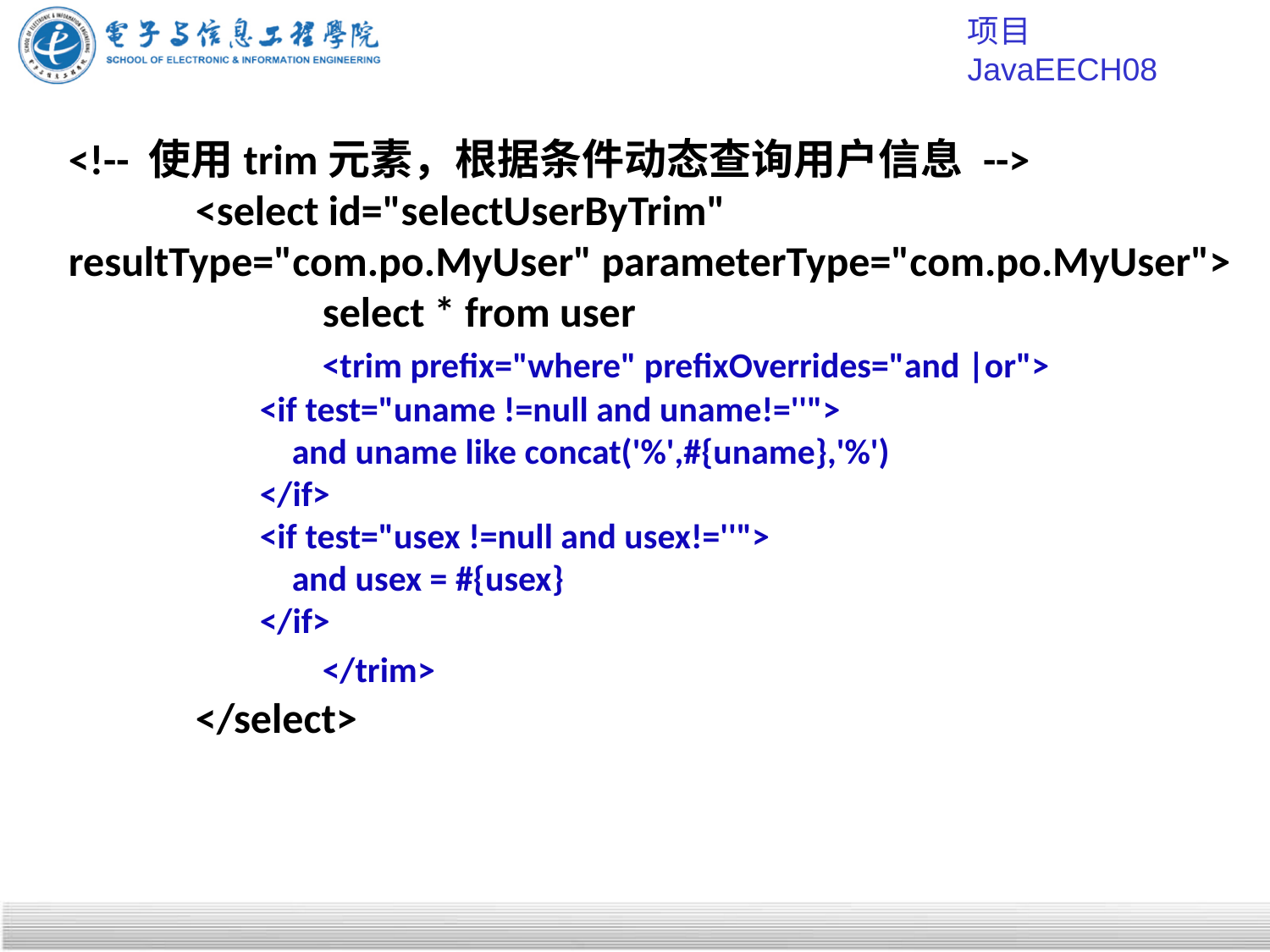

项目JavaEECH08
<!-- 使用trim元素，根据条件动态查询用户信息 -->
	<select id="selectUserByTrim"  resultType="com.po.MyUser" parameterType="com.po.MyUser">
		select * from user
		<trim prefix="where" prefixOverrides="and |or">
	        <if test="uname !=null and uname!=''">
	            and uname like concat('%',#{uname},'%')
	        </if>
	        <if test="usex !=null and usex!=''">
	            and usex = #{usex}
	        </if>
    		</trim>
	</select>